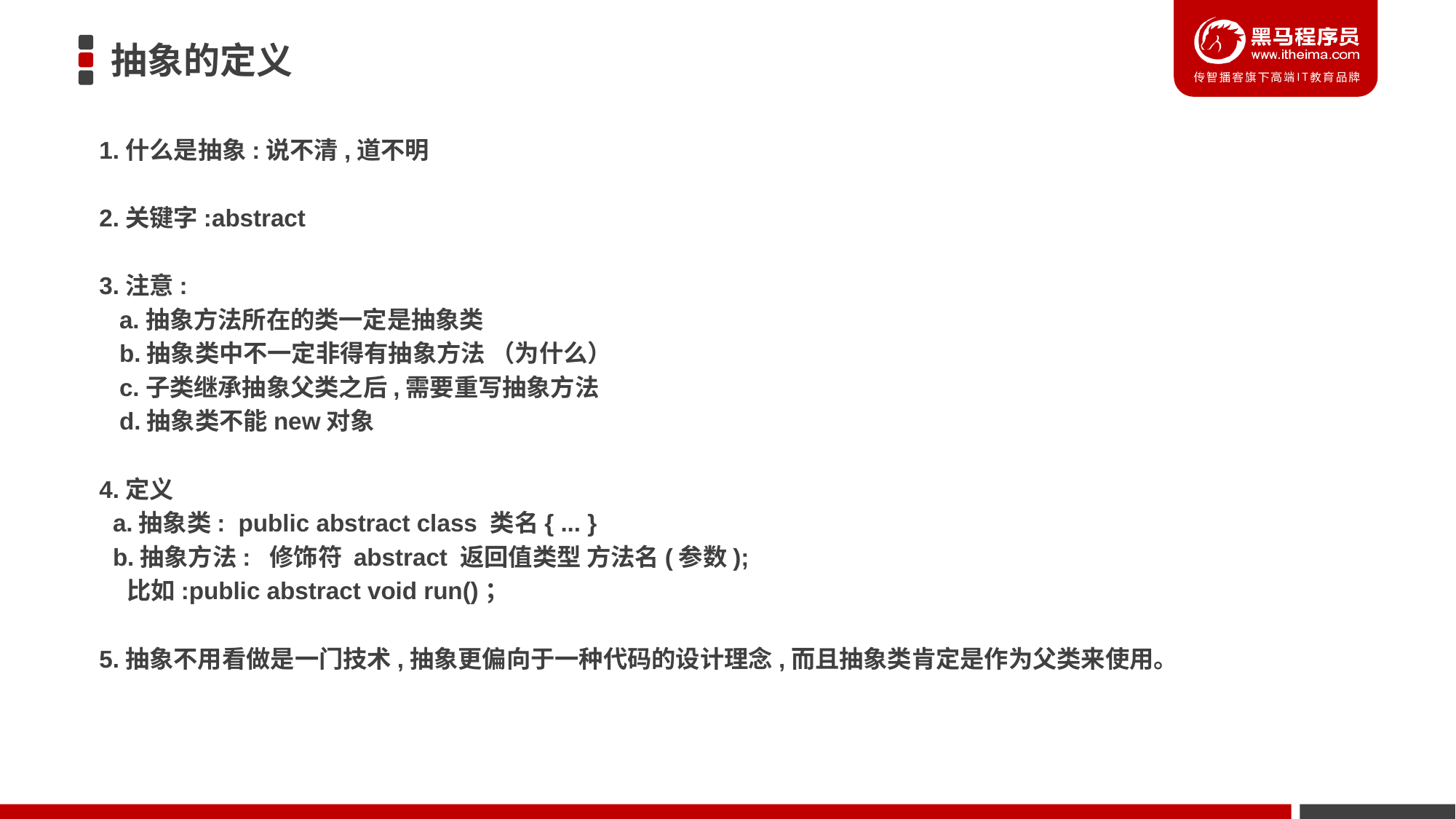

# 抽象的定义
1.什么是抽象:说不清,道不明

2.关键字:abstract

3.注意:
   a.抽象方法所在的类一定是抽象类
   b.抽象类中不一定非得有抽象方法 （为什么）
   c.子类继承抽象父类之后,需要重写抽象方法
   d.抽象类不能new对象

4.定义
  a.抽象类:  public abstract class 类名{ ... }
  b.抽象方法:  修饰符 abstract 返回值类型 方法名(参数);
    比如:public abstract void run()；

5.抽象不用看做是一门技术,抽象更偏向于一种代码的设计理念,而且抽象类肯定是作为父类来使用。